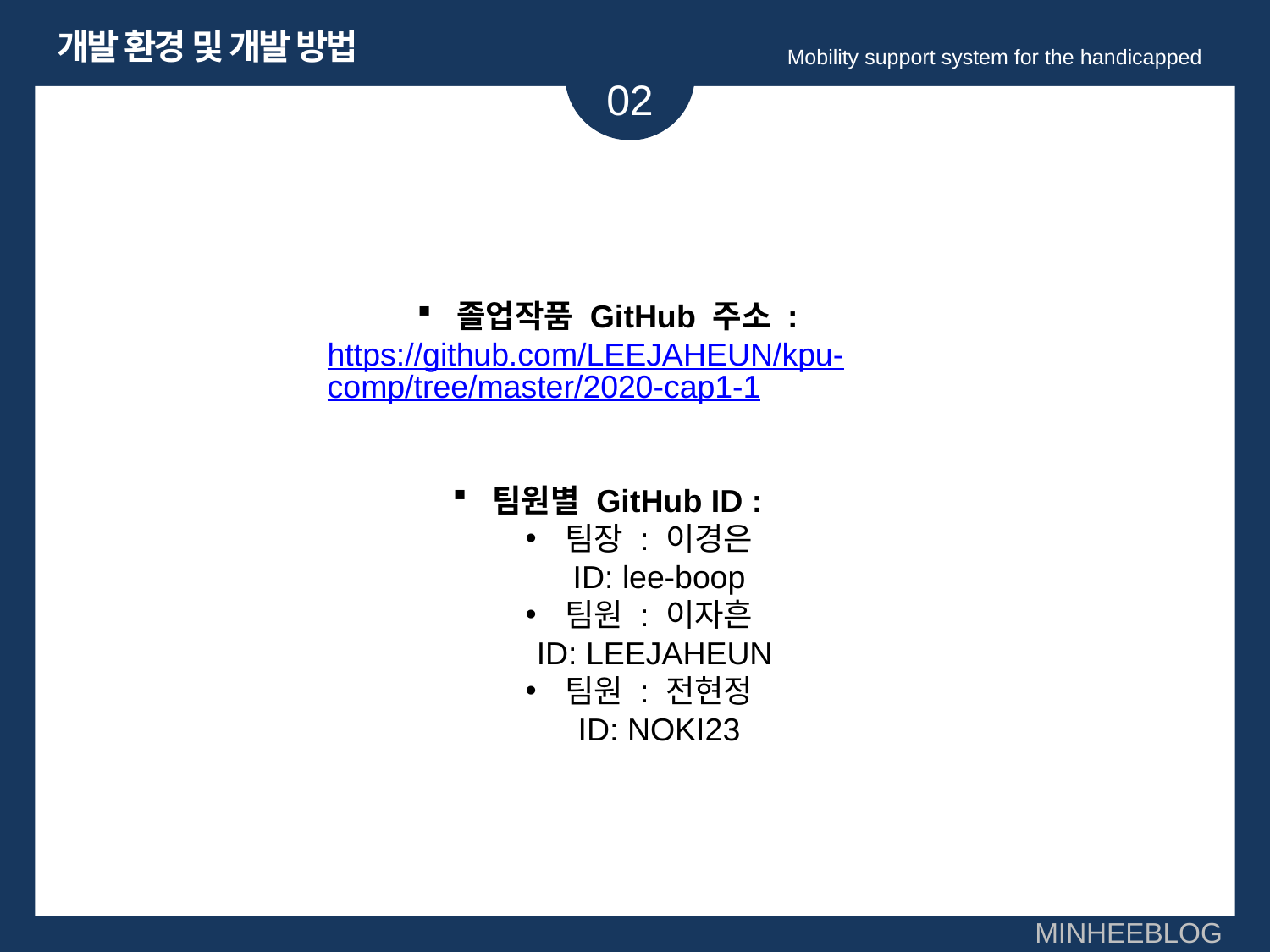

개발 환경 및 개발 방법
Mobility support system for the handicapped
02

졸업작품 GitHub 주소 :
https://github.com/LEEJAHEUN/kpu-comp/tree/master/2020-cap1-1
팀원별 GitHub ID :
팀장 : 이경은
ID: lee-boop
팀원 : 이자흔
ID: LEEJAHEUN
팀원 : 전현정
ID: NOKI23
우클릭 그림바꾸기로
그림바꿔주세요
MINHEEBLOG